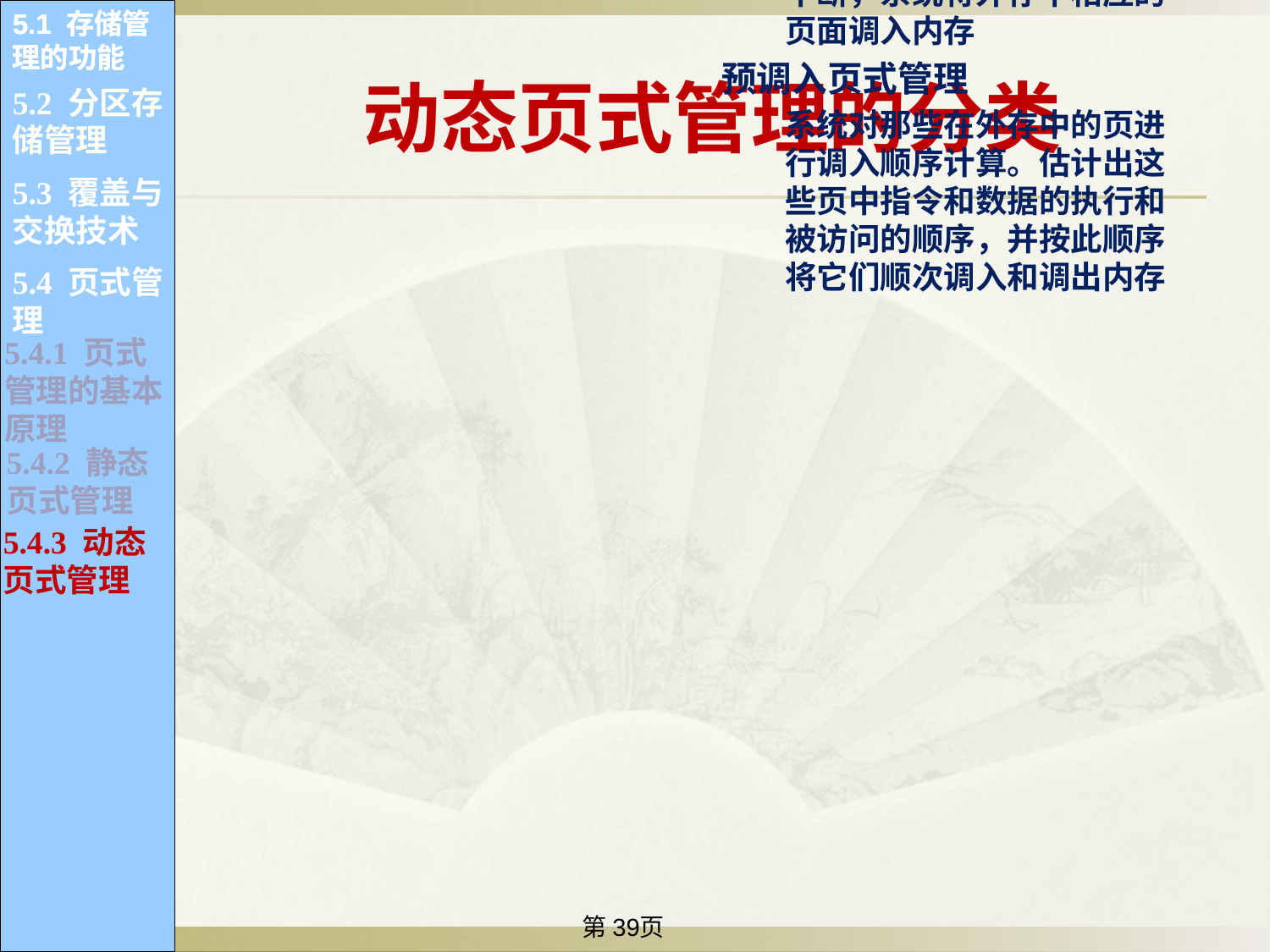

根据调入方式对动态页式管理分类
请求页式管理
当需要执行某条指令而又发现它不在内存时或当执行某条指令需要访问其它的数据或指令时．这些指令和数据不在内存中，从而发生缺页中断，系统将外存中相应的页面调入内存
预调入页式管理
系统对那些在外存中的页进行调入顺序计算。估计出这些页中指令和数据的执行和被访问的顺序，并按此顺序将它们顺次调入和调出内存

5.1 存储管理的功能

5.1 存储管理的功能
5.1 存储管理的功能
5.1 存储管理的功能

5.1 存储管理的功能

5.1 存储管理的功能
5.1 存储管理的功能
5.1 存储管理的功能

5.1 存储管理的功能

5.1 存储管理的功能
5.1 存储管理的功能
5.1 存储管理的功能
动态页式管理的分类
5.2 分区存储管理
5.1.1 内存的分配和回收
5.1.2 内存空间的共享
5.1.2 内存空间的共享
5.3 覆盖与交换技术
5.1.3 存储保护
5.1.3 存储保护
5.4 页式管理
5.1.4 内存空间的扩充
5.4.1 页式管理的基本原理
5.4.2 静态页式管理
5.4.3 动态页式管理